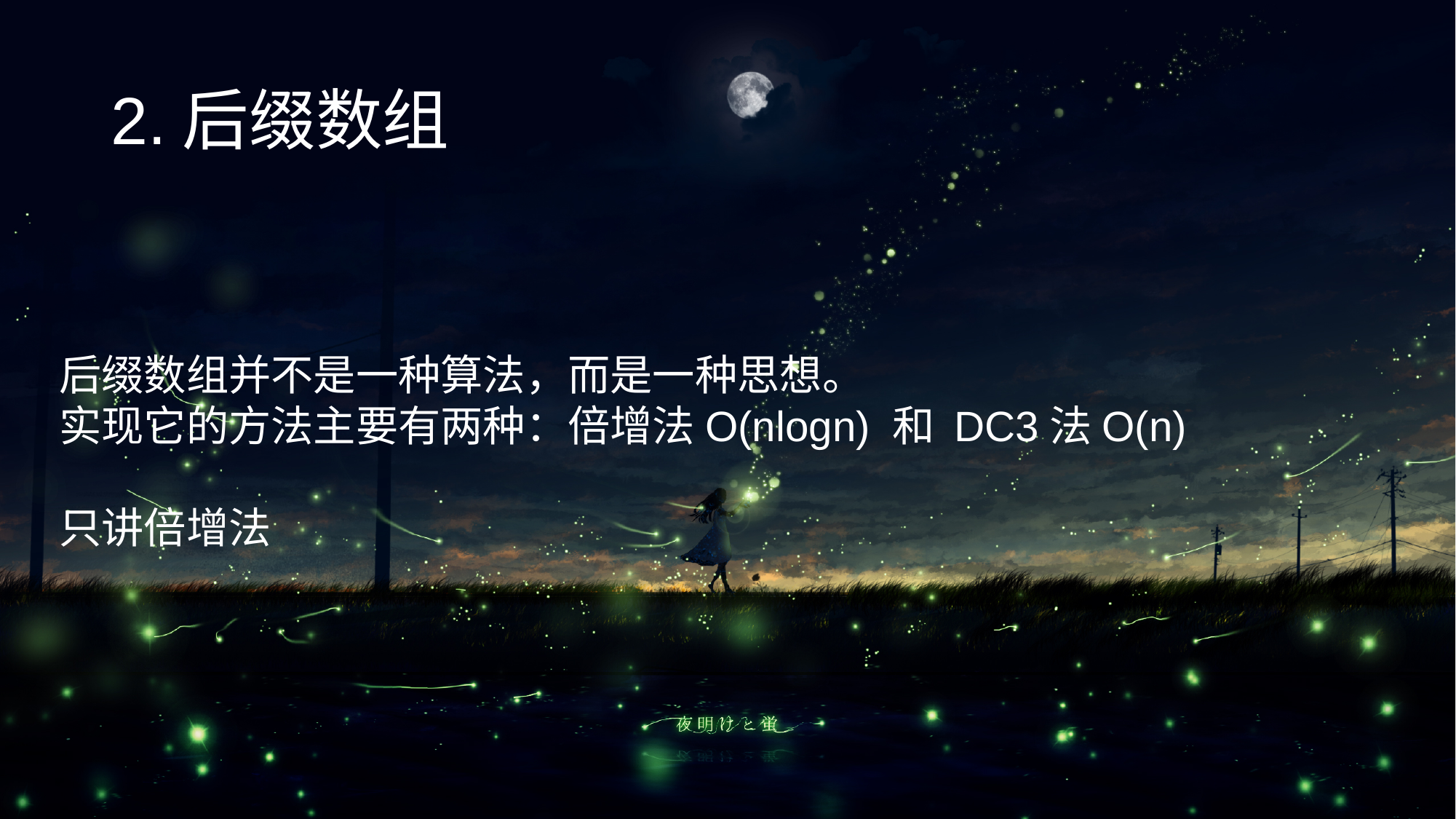

# 2.后缀数组
后缀数组并不是一种算法，而是一种思想。
实现它的方法主要有两种：倍增法O(nlogn) 和 DC3法O(n)

只讲倍增法